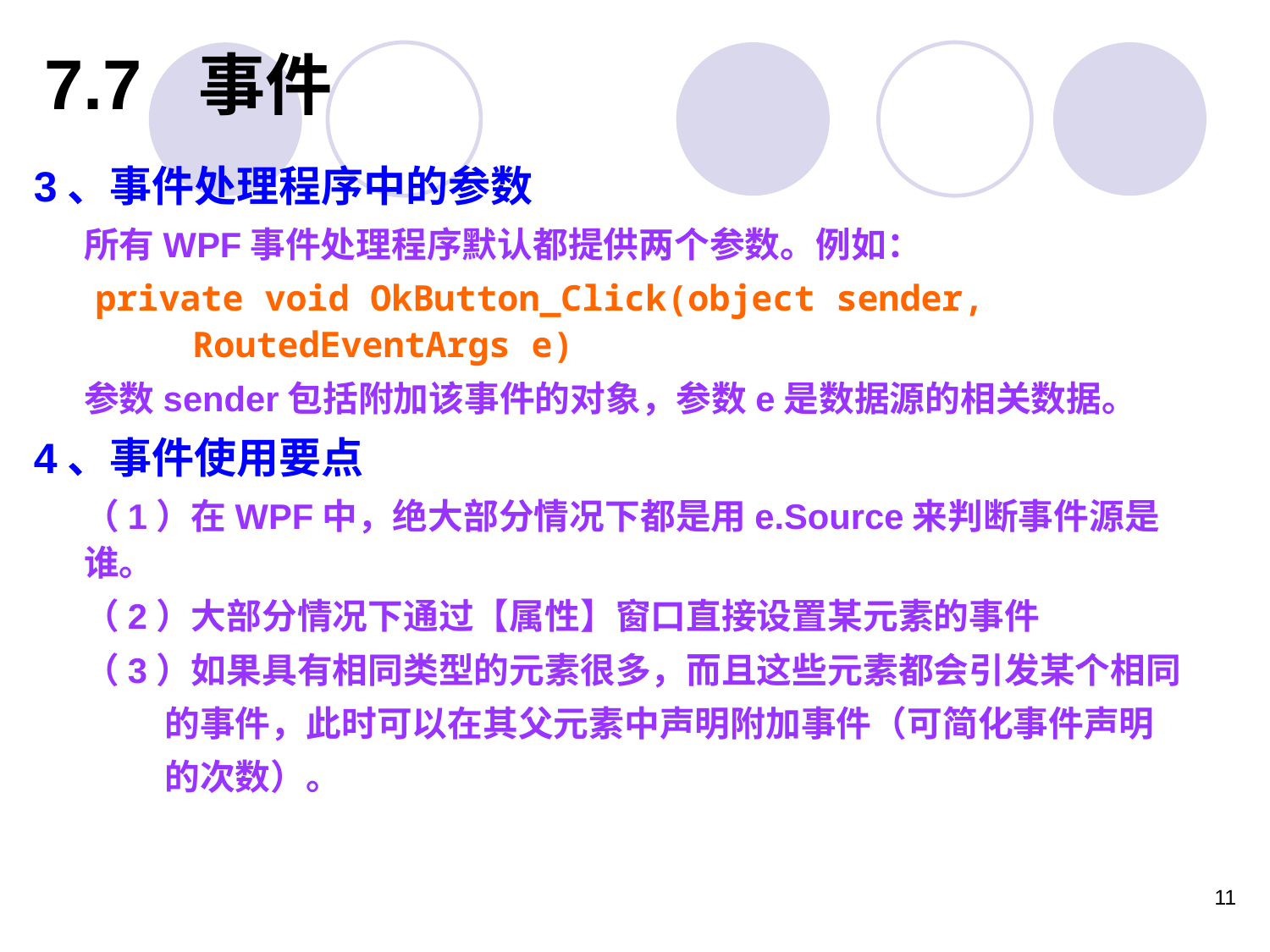

7.7  事件
3、事件处理程序中的参数
所有WPF事件处理程序默认都提供两个参数。例如：
private void OkButton_Click(object sender, RoutedEventArgs e)
参数sender包括附加该事件的对象，参数e是数据源的相关数据。
4、事件使用要点
（1）在WPF中，绝大部分情况下都是用e.Source来判断事件源是谁。
（2）大部分情况下通过【属性】窗口直接设置某元素的事件
（3）如果具有相同类型的元素很多，而且这些元素都会引发某个相同
         的事件，此时可以在其父元素中声明附加事件（可简化事件声明
         的次数）。

11